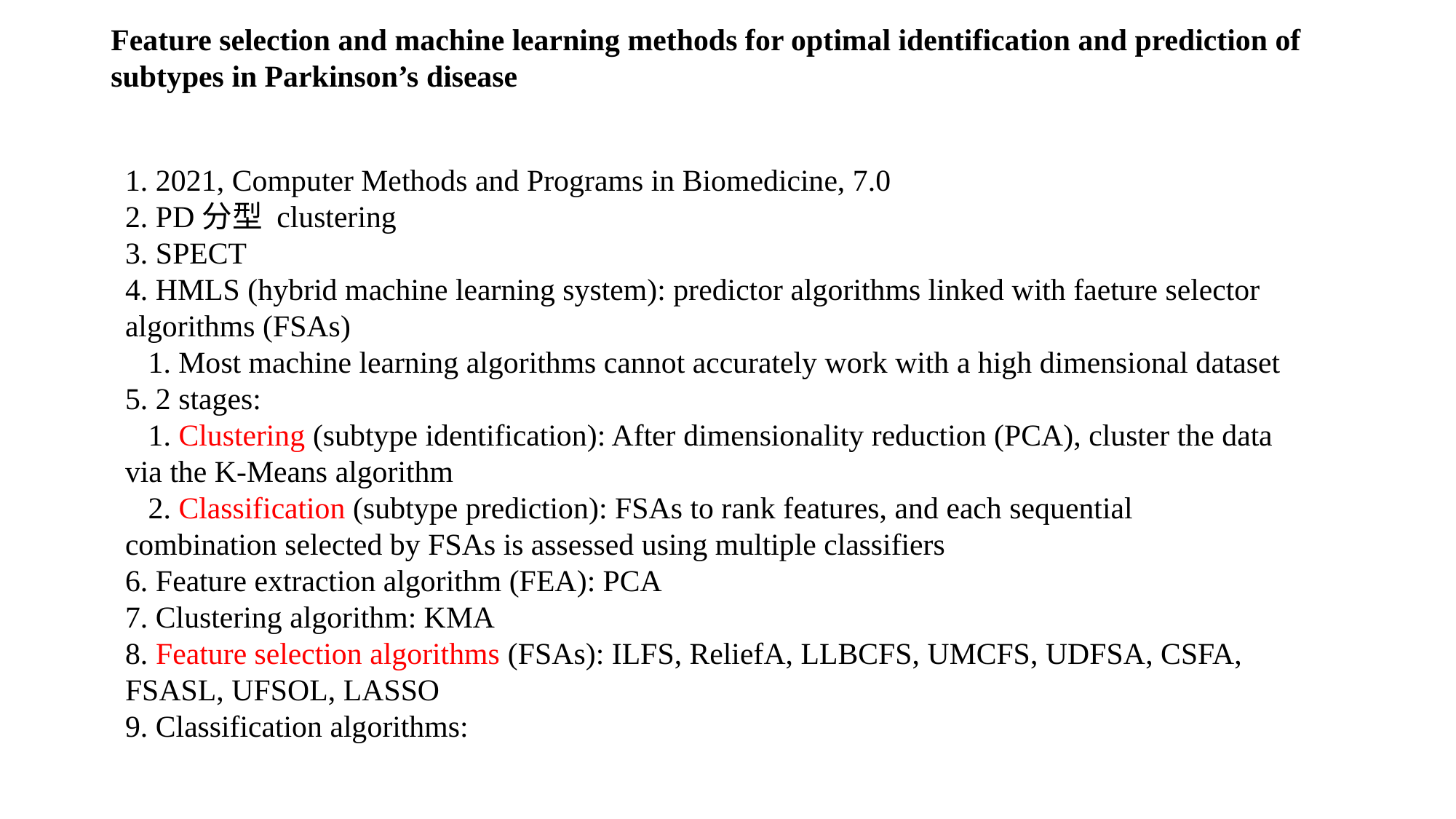

Feature selection and machine learning methods for optimal identification and prediction of subtypes in Parkinson’s disease
1. 2021, Computer Methods and Programs in Biomedicine, 7.0
2. PD分型 clustering
3. SPECT
4. HMLS (hybrid machine learning system): predictor algorithms linked with faeture selector algorithms (FSAs)
   1. Most machine learning algorithms cannot accurately work with a high dimensional dataset
5. 2 stages:
   1. Clustering (subtype identification): After dimensionality reduction (PCA), cluster the data via the K-Means algorithm
   2. Classification (subtype prediction): FSAs to rank features, and each sequential combination selected by FSAs is assessed using multiple classifiers
6. Feature extraction algorithm (FEA): PCA
7. Clustering algorithm: KMA
8. Feature selection algorithms (FSAs): ILFS, ReliefA, LLBCFS, UMCFS, UDFSA, CSFA, FSASL, UFSOL, LASSO
9. Classification algorithms: